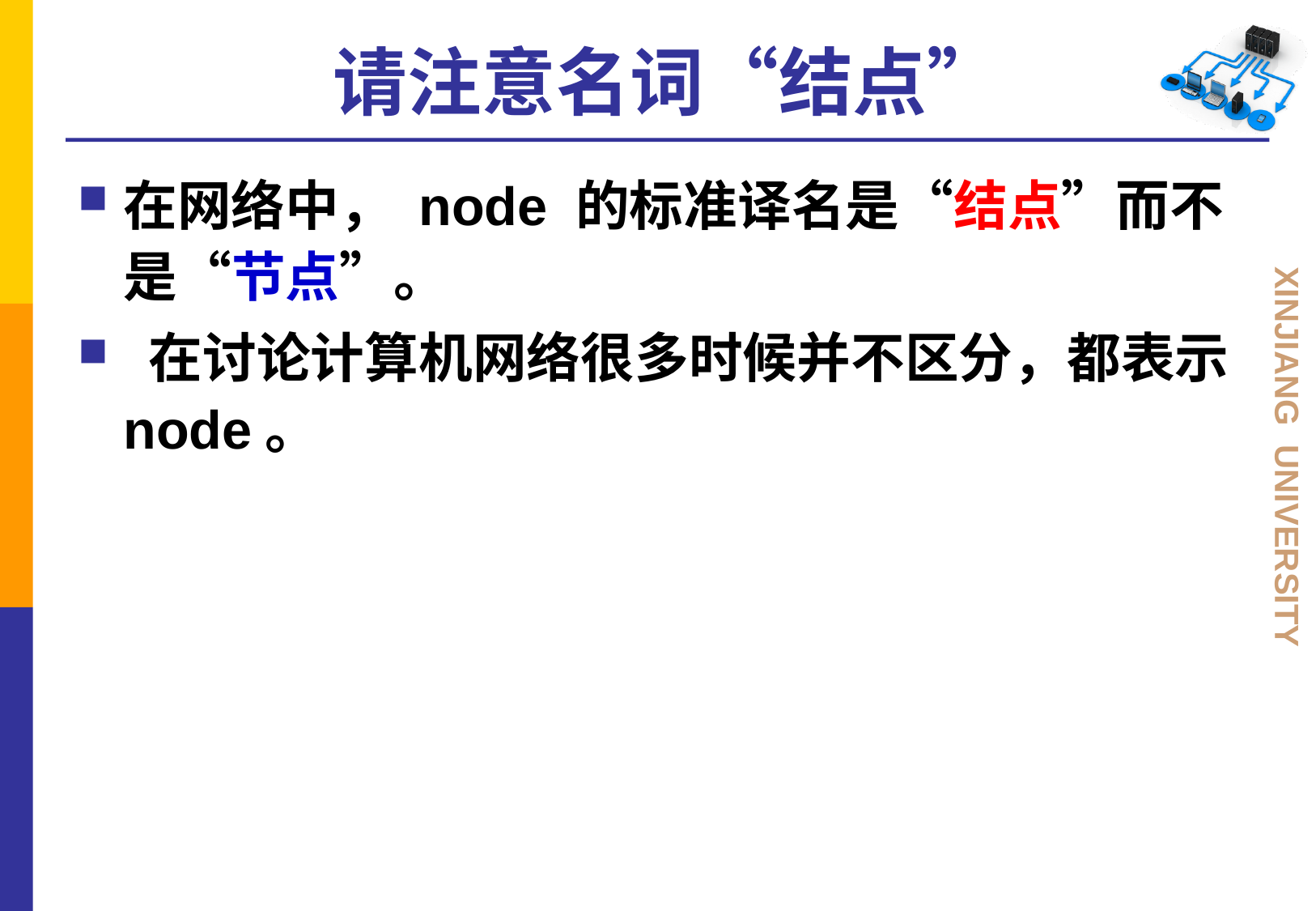

# 请注意名词“结点”
在网络中， node 的标准译名是“结点”而不是“节点”。
 在讨论计算机网络很多时候并不区分，都表示node。